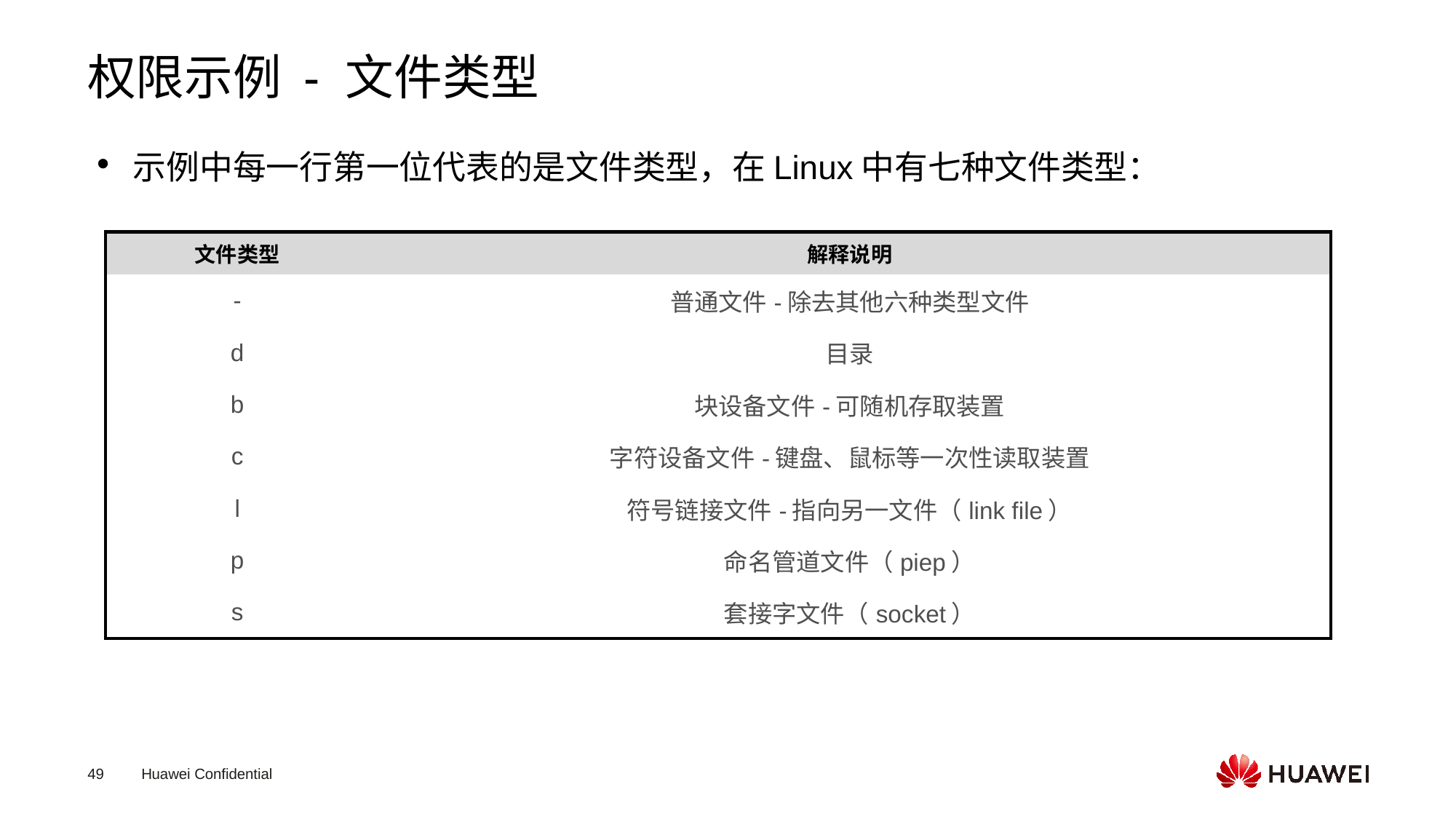

# 权限示例 - 文件类型
示例中每一行第一位代表的是文件类型，在Linux中有七种文件类型：

| 文件类型 | 解释说明 |
| --- | --- |
| - | 普通文件-除去其他六种类型文件 |
| d | 目录 |
| b | 块设备文件-可随机存取装置 |
| c | 字符设备文件-键盘、鼠标等一次性读取装置 |
| l | 符号链接文件-指向另一文件（link file） |
| p | 命名管道文件（piep） |
| s | 套接字文件（socket） |